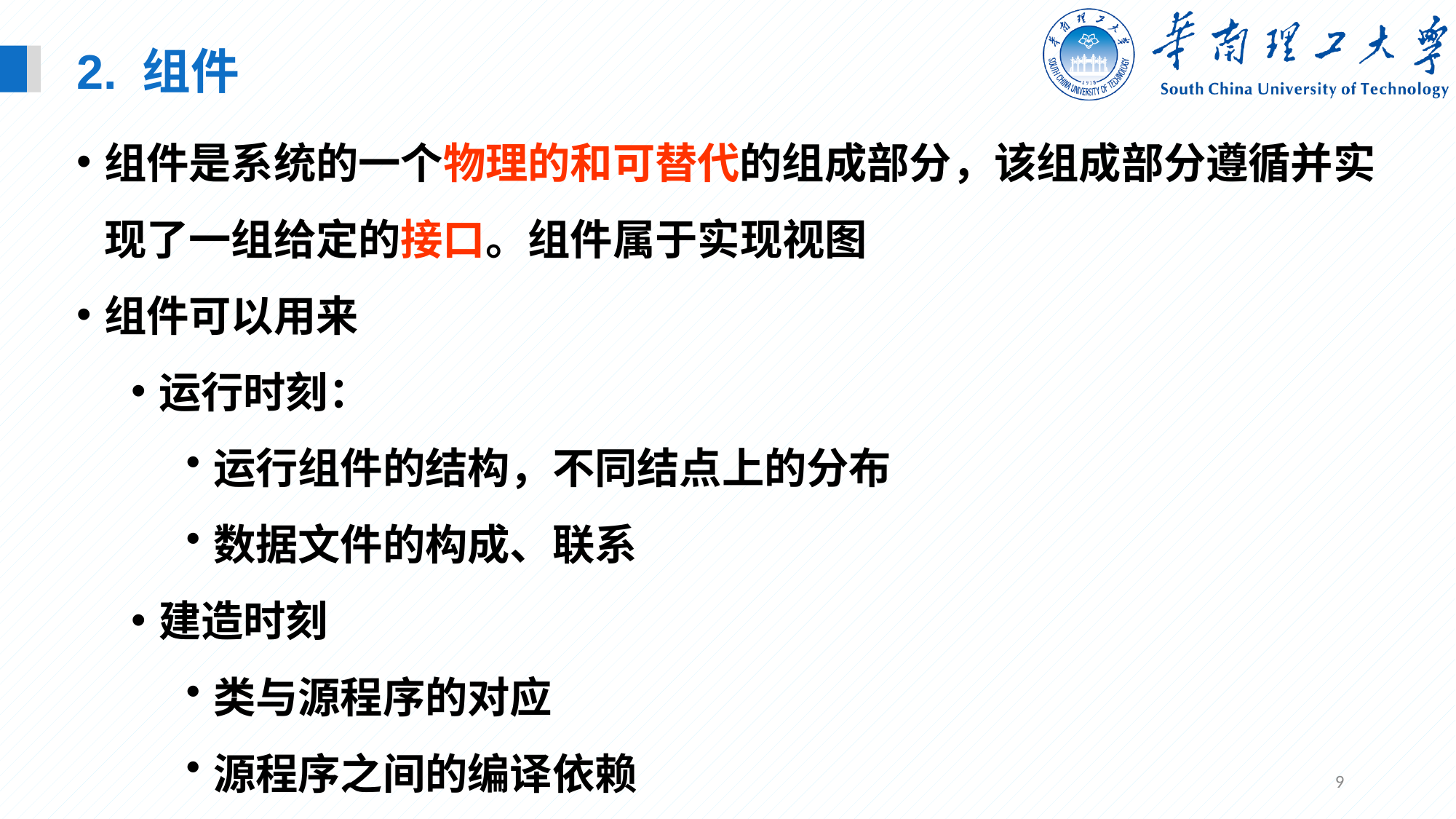

2. 组件
组件是系统的一个物理的和可替代的组成部分，该组成部分遵循并实现了一组给定的接口。组件属于实现视图
组件可以用来
运行时刻：
运行组件的结构，不同结点上的分布
数据文件的构成、联系
建造时刻
类与源程序的对应
源程序之间的编译依赖
9